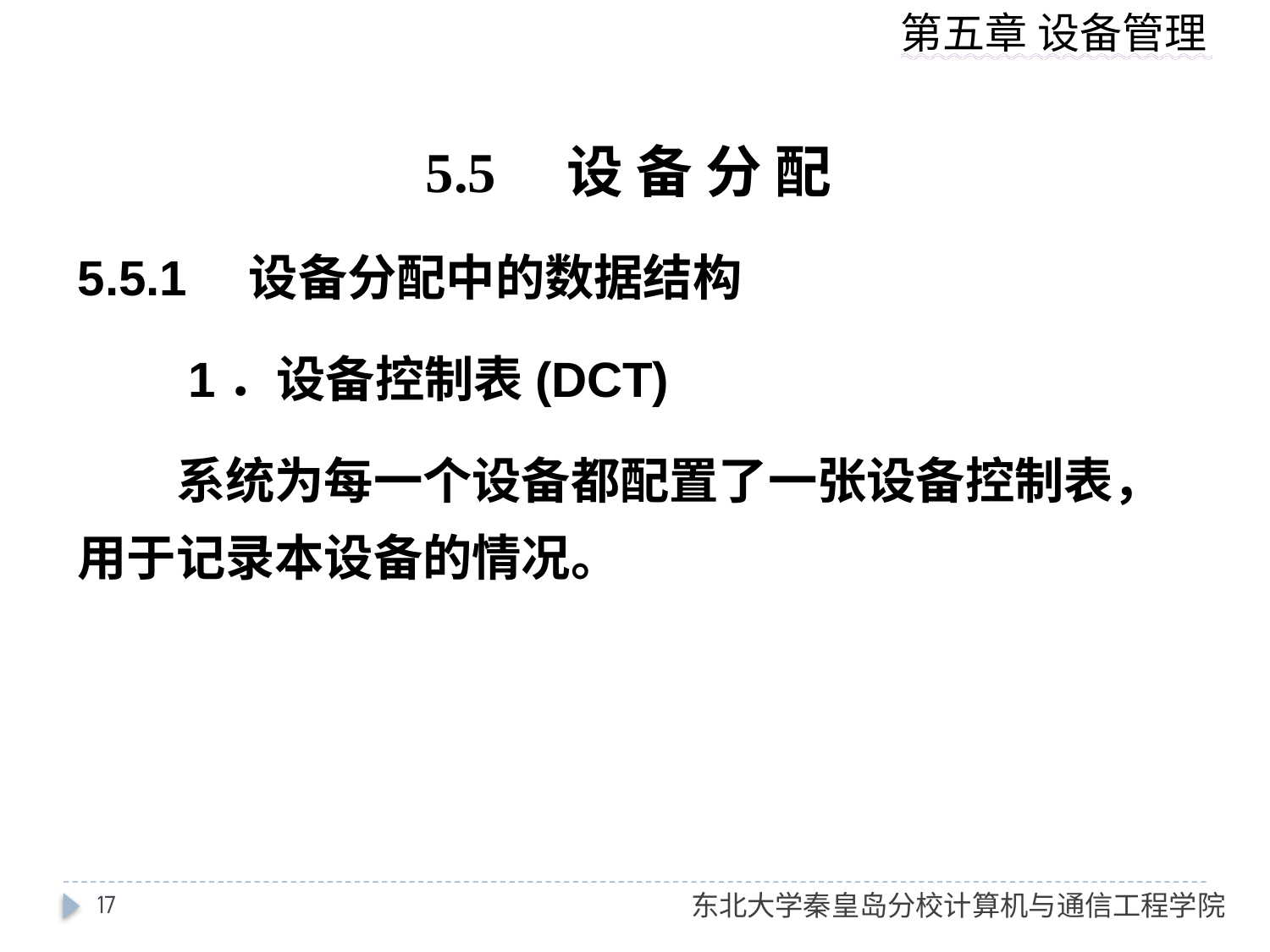

5.5　设 备 分 配
5.5.1　设备分配中的数据结构
　　1．设备控制表(DCT)
　　系统为每一个设备都配置了一张设备控制表，用于记录本设备的情况。
17